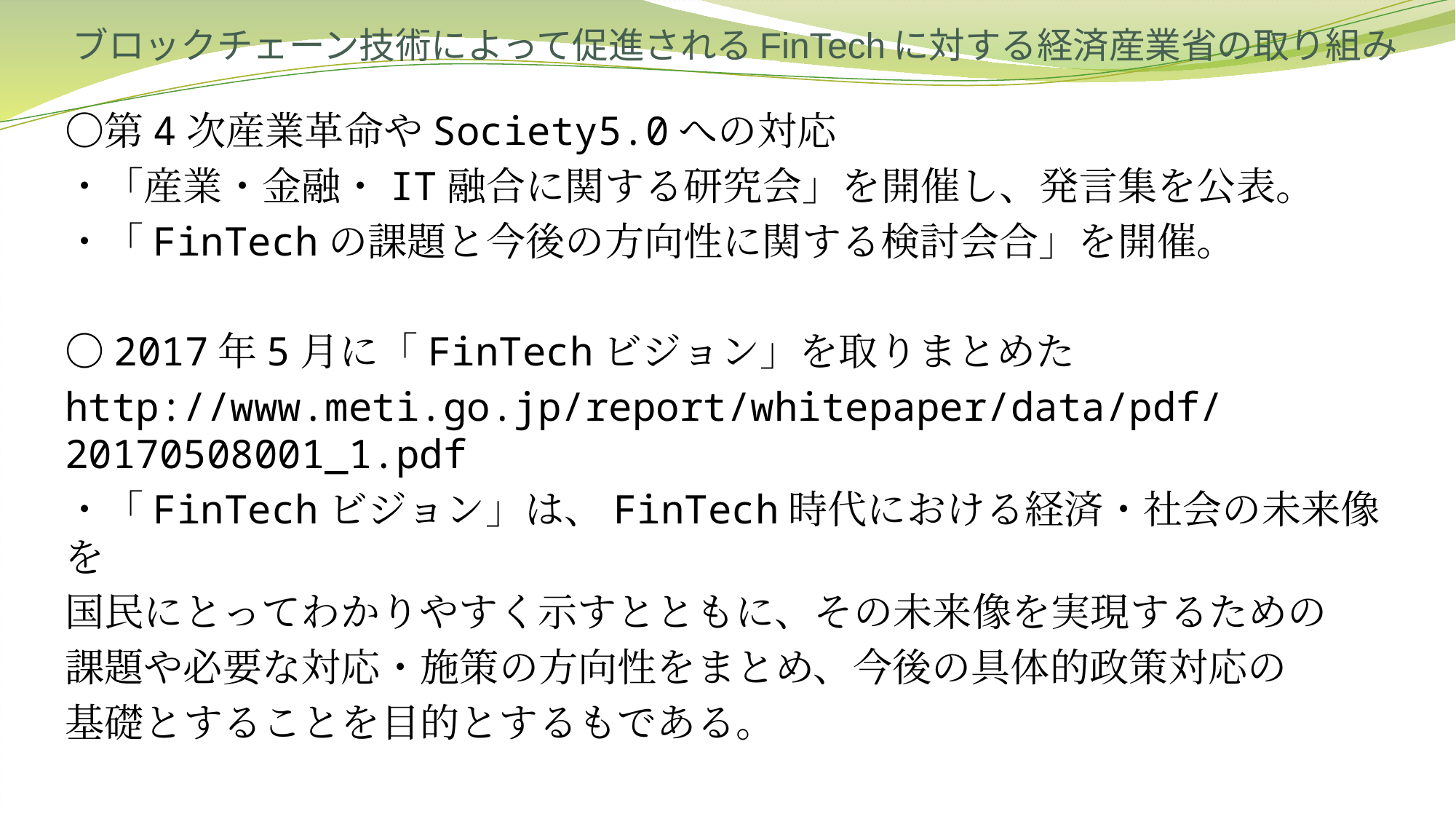

# ブロックチェーン技術によって促進されるFinTechに対する経済産業省の取り組み
〇第4次産業革命やSociety5.0への対応
・「産業・金融・IT融合に関する研究会」を開催し、発言集を公表。
・「FinTechの課題と今後の方向性に関する検討会合」を開催。

〇2017年5月に「FinTechビジョン」を取りまとめた
http://www.meti.go.jp/report/whitepaper/data/pdf/20170508001_1.pdf
・「FinTechビジョン」は、FinTech時代における経済・社会の未来像を
国民にとってわかりやすく示すとともに、その未来像を実現するための
課題や必要な対応・施策の方向性をまとめ、今後の具体的政策対応の
基礎とすることを目的とするもである。